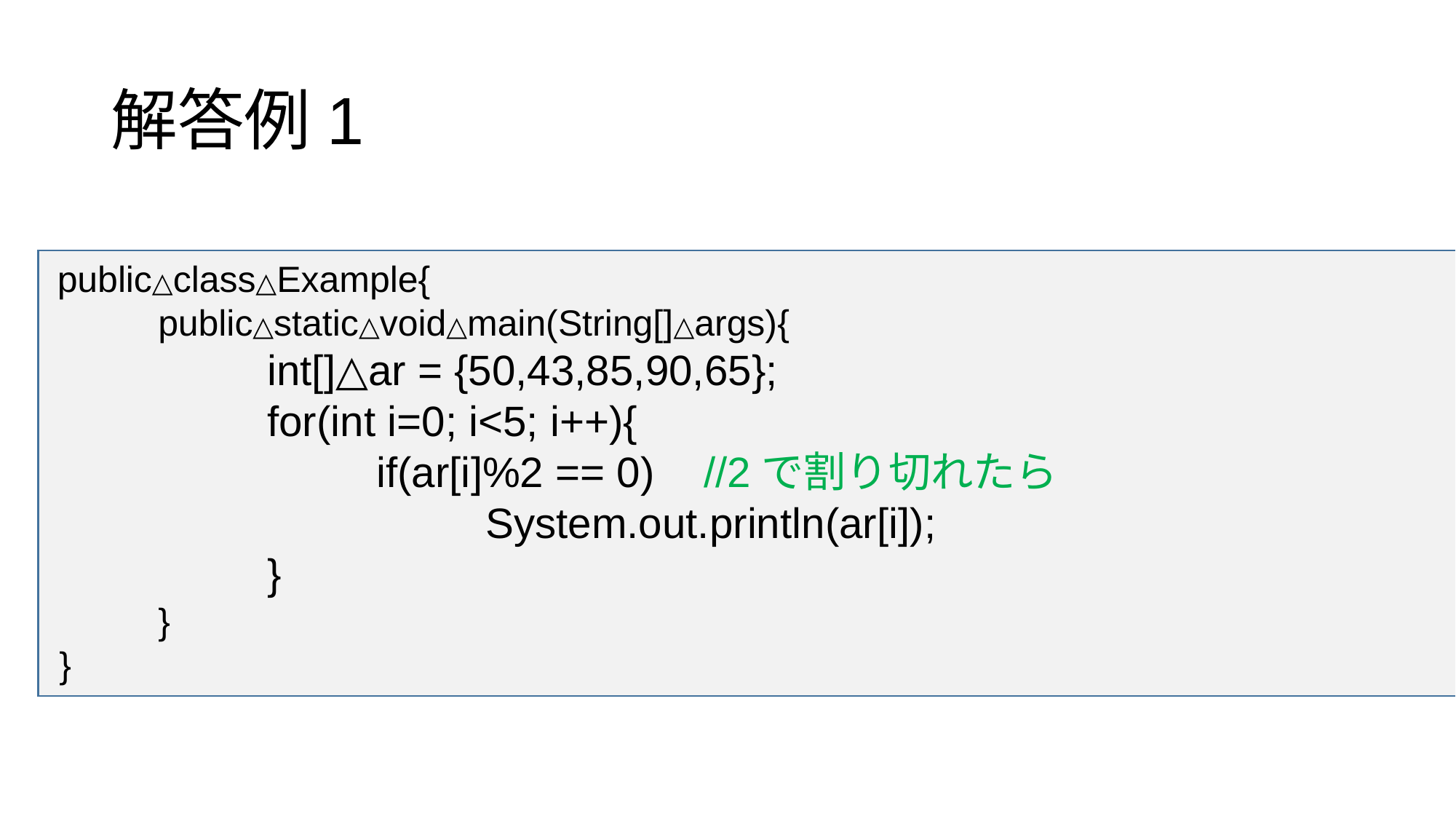

# 解答例1
 public△class△Example{
 	public△static△void△main(String[]△args){
		int[]△ar = {50,43,85,90,65};
		for(int i=0; i<5; i++){
			if(ar[i]%2 == 0)	//2で割り切れたら
				System.out.println(ar[i]);
		}
	}
 }